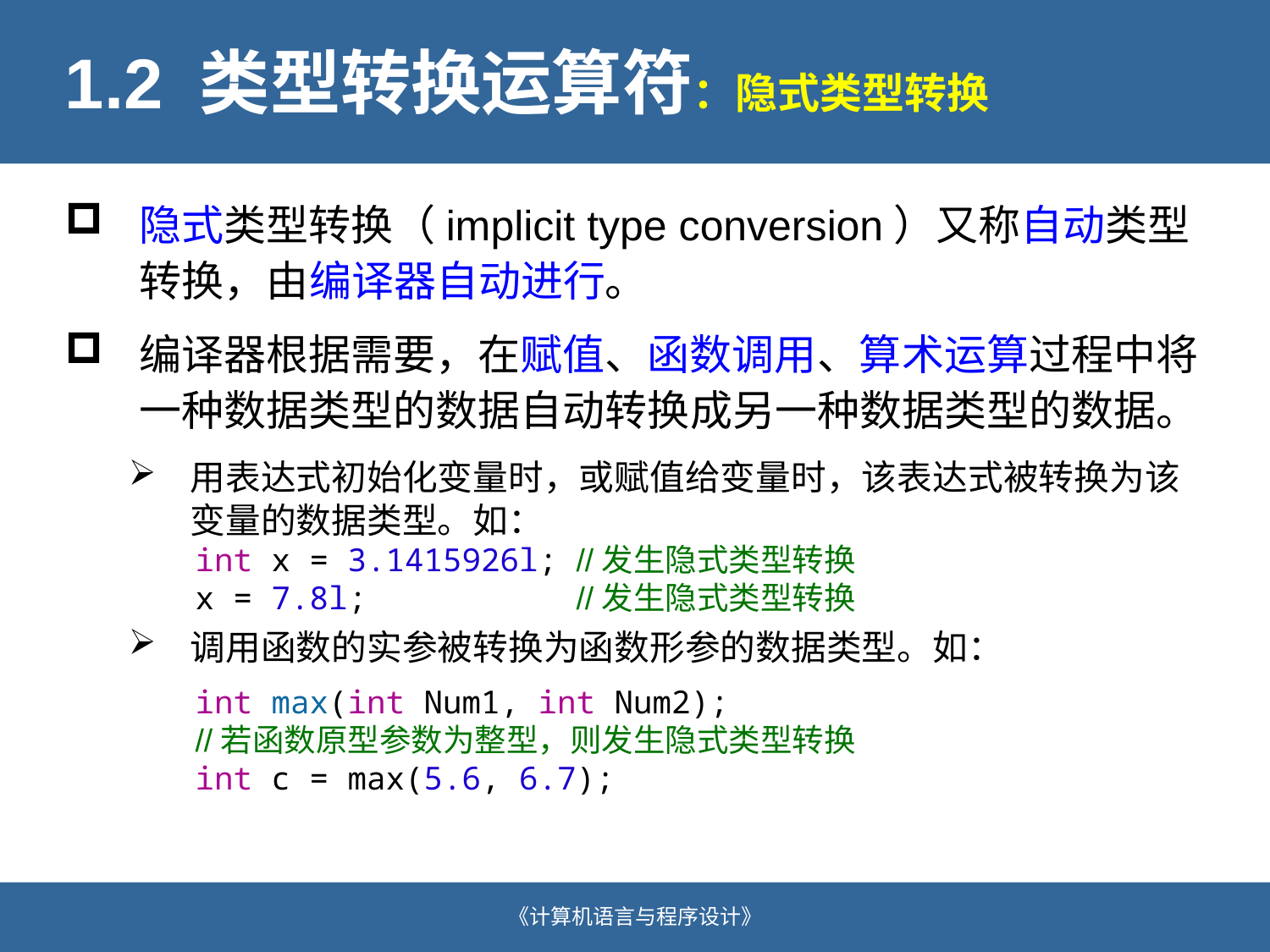

# 1.2 类型转换运算符：隐式类型转换
隐式类型转换（implicit type conversion）又称自动类型转换，由编译器自动进行。
编译器根据需要，在赋值、函数调用、算术运算过程中将一种数据类型的数据自动转换成另一种数据类型的数据。
用表达式初始化变量时，或赋值给变量时，该表达式被转换为该变量的数据类型。如：

调用函数的实参被转换为函数形参的数据类型。如：
int x = 3.1415926l; //发生隐式类型转换
x = 7.8l;           //发生隐式类型转换
int max(int Num1, int Num2);
//若函数原型参数为整型，则发生隐式类型转换
int c = max(5.6, 6.7);

《计算机语言与程序设计》
15